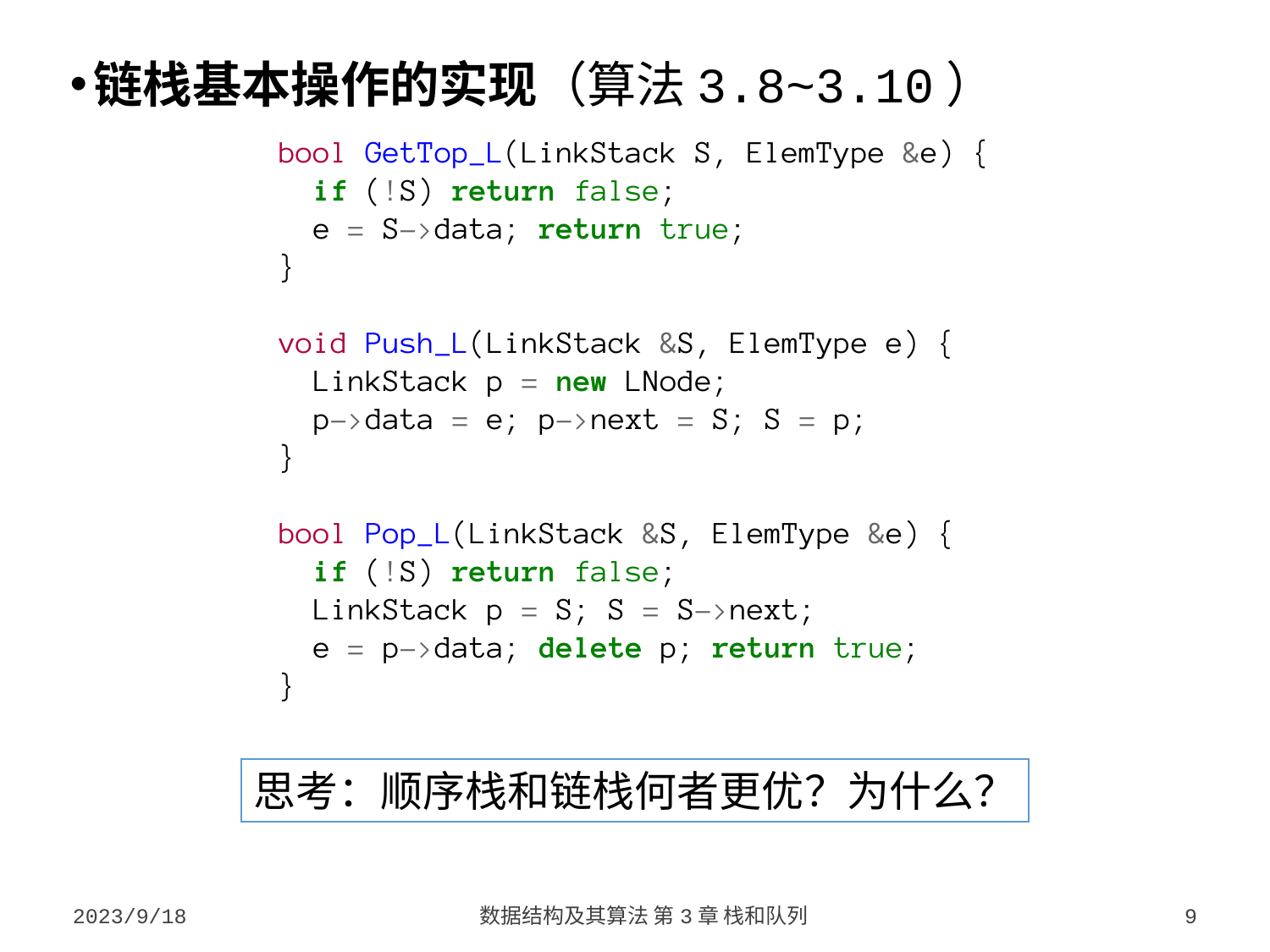

链栈基本操作的实现（算法3.8~3.10）
bool GetTop_L(LinkStack S, ElemType &e) {
  if (!S) return false;
  e = S->data; return true;
}

void Push_L(LinkStack &S, ElemType e) {
  LinkStack p = new LNode;
  p->data = e; p->next = S; S = p;
}

bool Pop_L(LinkStack &S, ElemType &e) {
  if (!S) return false;
  LinkStack p = S; S = S->next;
  e = p->data; delete p; return true;
}
思考：顺序栈和链栈何者更优？为什么？
2023/9/18
数据结构及其算法 第3章 栈和队列
9